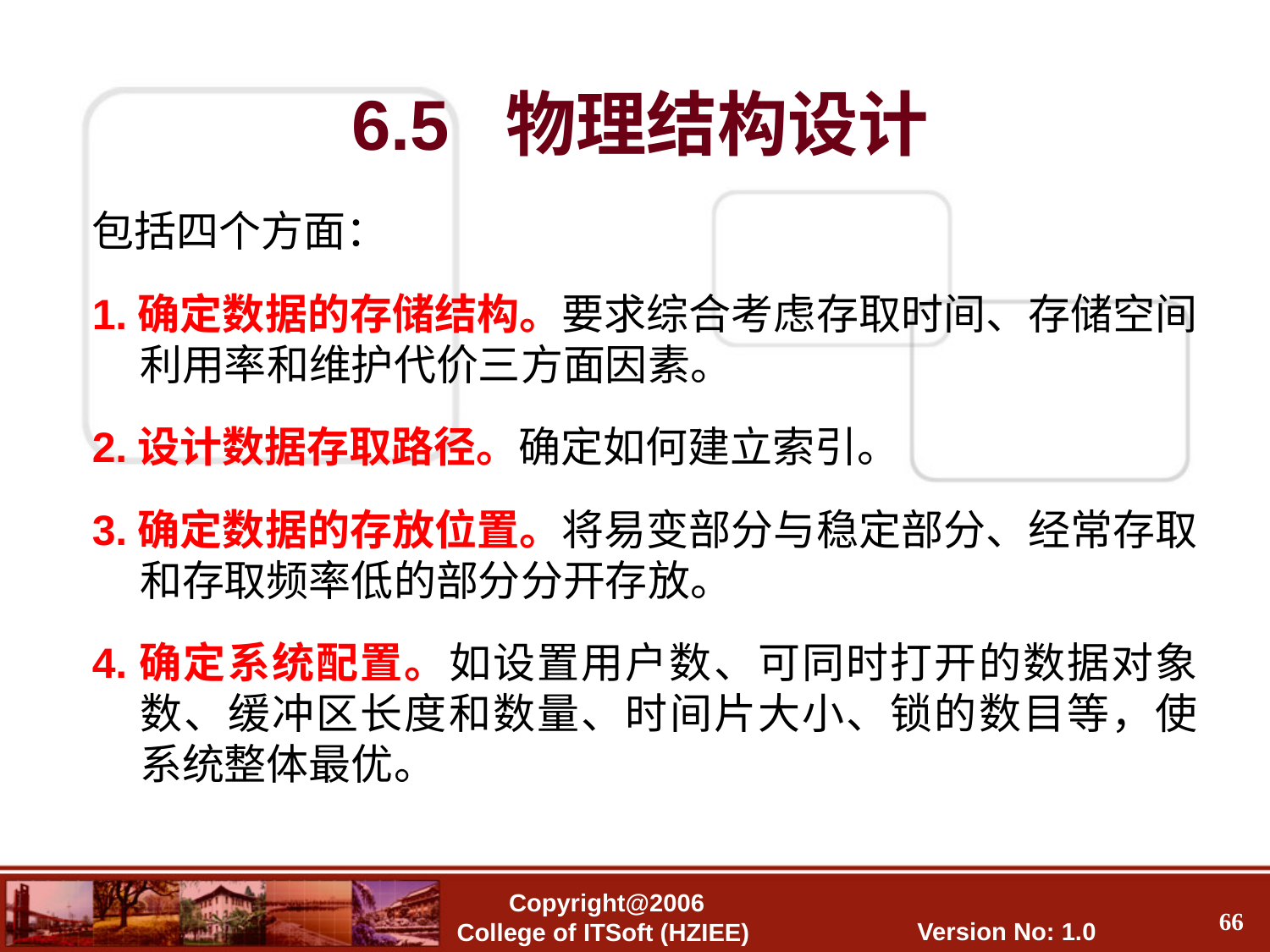

6.5  物理结构设计
包括四个方面：
1.确定数据的存储结构。要求综合考虑存取时间、存储空间利用率和维护代价三方面因素。
2.设计数据存取路径。确定如何建立索引。
3.确定数据的存放位置。将易变部分与稳定部分、经常存取和存取频率低的部分分开存放。
4.确定系统配置。如设置用户数、可同时打开的数据对象数、缓冲区长度和数量、时间片大小、锁的数目等，使系统整体最优。